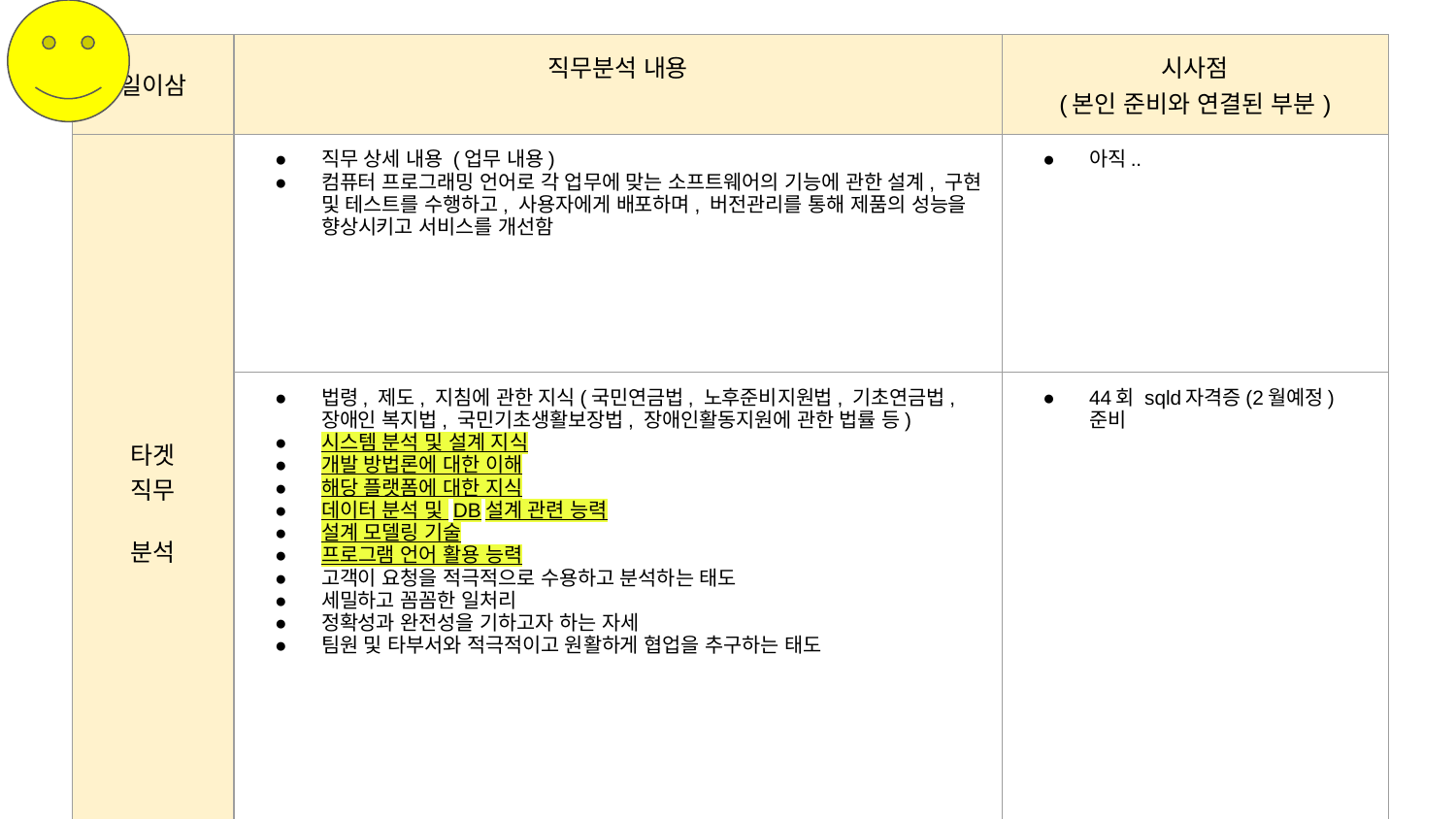

| 일이삼 | 직무분석 내용 | 시사점 (본인 준비와 연결된 부분) |
| --- | --- | --- |
| 타겟 직무 분석 | 직무 상세 내용 (업무 내용) 컴퓨터 프로그래밍 언어로 각 업무에 맞는 소프트웨어의 기능에 관한 설계, 구현 및 테스트를 수행하고, 사용자에게 배포하며, 버전관리를 통해 제품의 성능을 향상시키고 서비스를 개선함 | 아직.. |
|  | 법령, 제도, 지침에 관한 지식(국민연금법, 노후준비지원법, 기초연금법, 장애인 복지법, 국민기초생활보장법, 장애인활동지원에 관한 법률 등) 시스템 분석 및 설계 지식 개발 방법론에 대한 이해 해당 플랫폼에 대한 지식 데이터 분석 및 DB설계 관련 능력 설계 모델링 기술 프로그램 언어 활용 능력 고객이 요청을 적극적으로 수용하고 분석하는 태도 세밀하고 꼼꼼한 일처리 정확성과 완전성을 기하고자 하는 자세 팀원 및 타부서와 적극적이고 원활하게 협업을 추구하는 태도 | 44회 sqld자격증(2월예정) 준비 |